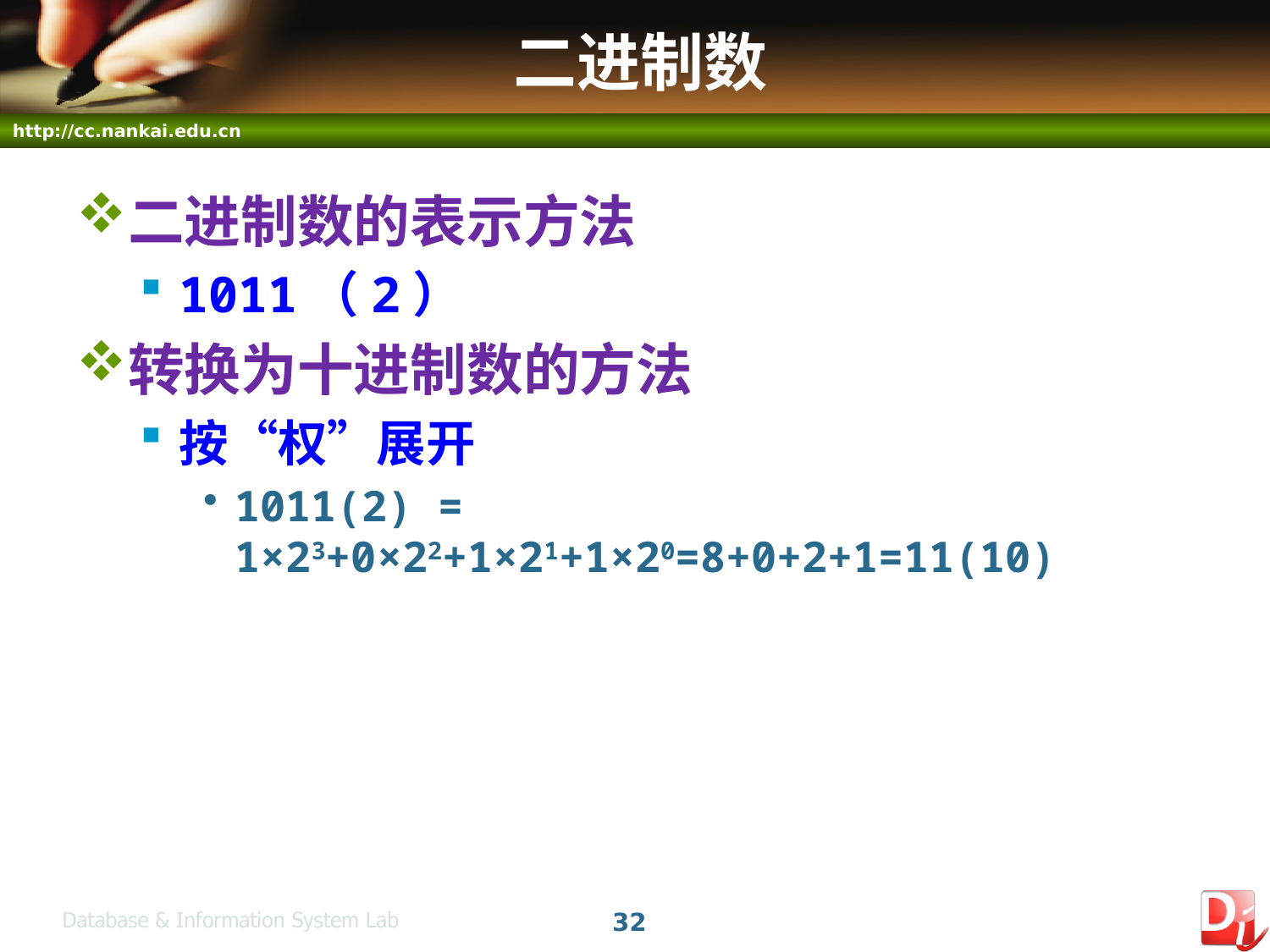

# 二进制数
二进制数的表示方法
1011（2）
转换为十进制数的方法
按“权”展开
1011(2) = 1×23+0×22+1×21+1×20=8+0+2+1=11(10)
32
Database & Information System Lab